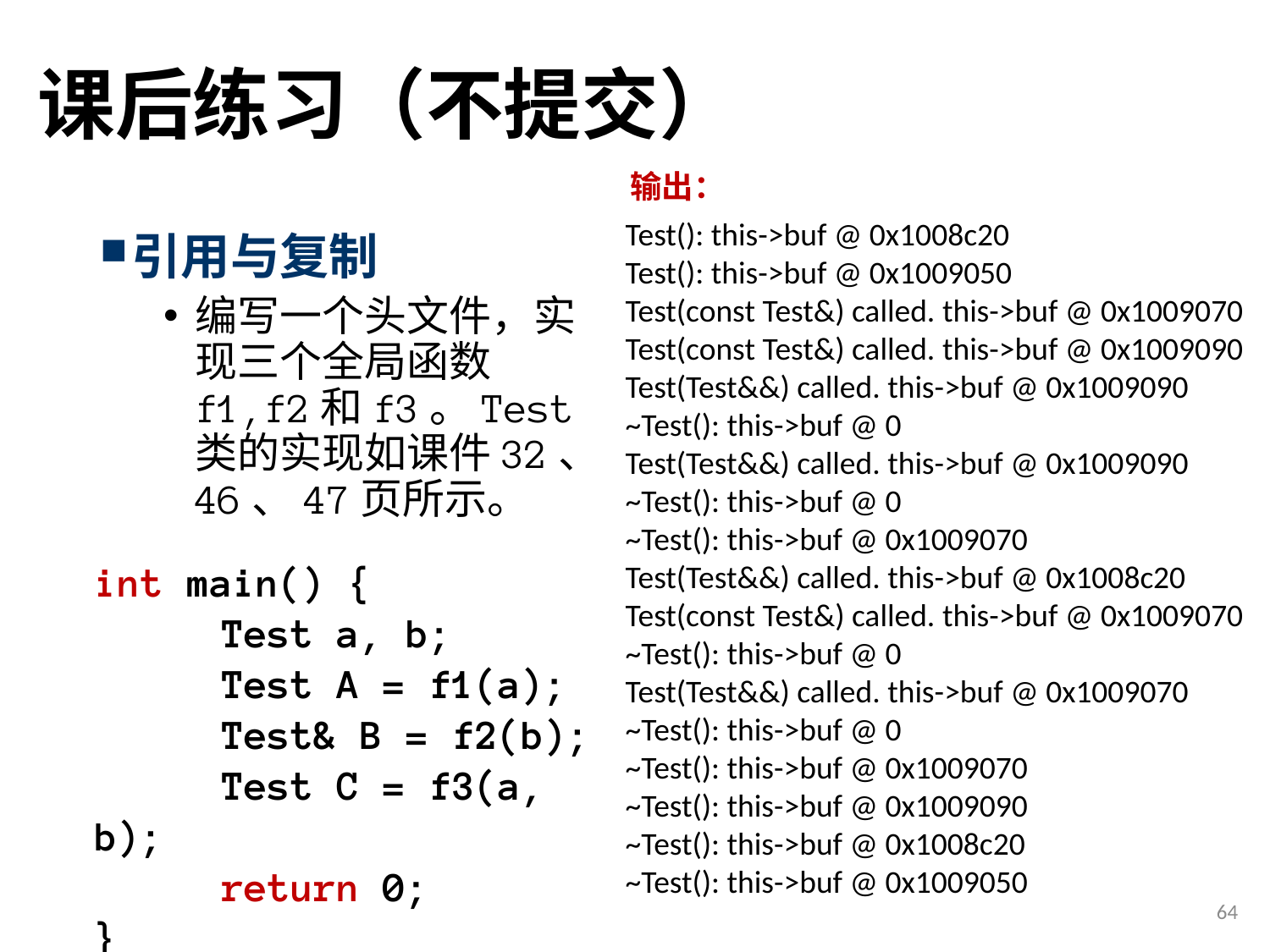

# 课后练习（不提交）
输出：
Test(): this->buf @ 0x1008c20
Test(): this->buf @ 0x1009050
Test(const Test&) called. this->buf @ 0x1009070
Test(const Test&) called. this->buf @ 0x1009090
Test(Test&&) called. this->buf @ 0x1009090
~Test(): this->buf @ 0
Test(Test&&) called. this->buf @ 0x1009090
~Test(): this->buf @ 0
~Test(): this->buf @ 0x1009070
Test(Test&&) called. this->buf @ 0x1008c20
Test(const Test&) called. this->buf @ 0x1009070
~Test(): this->buf @ 0
Test(Test&&) called. this->buf @ 0x1009070
~Test(): this->buf @ 0
~Test(): this->buf @ 0x1009070
~Test(): this->buf @ 0x1009090
~Test(): this->buf @ 0x1008c20
~Test(): this->buf @ 0x1009050
引用与复制
编写一个头文件，实现三个全局函数f1,f2和f3。Test类的实现如课件32、46、47页所示。
int main() {
	Test a, b;
	Test A = f1(a);
	Test& B = f2(b);
	Test C = f3(a, b);
	return 0;
}
64